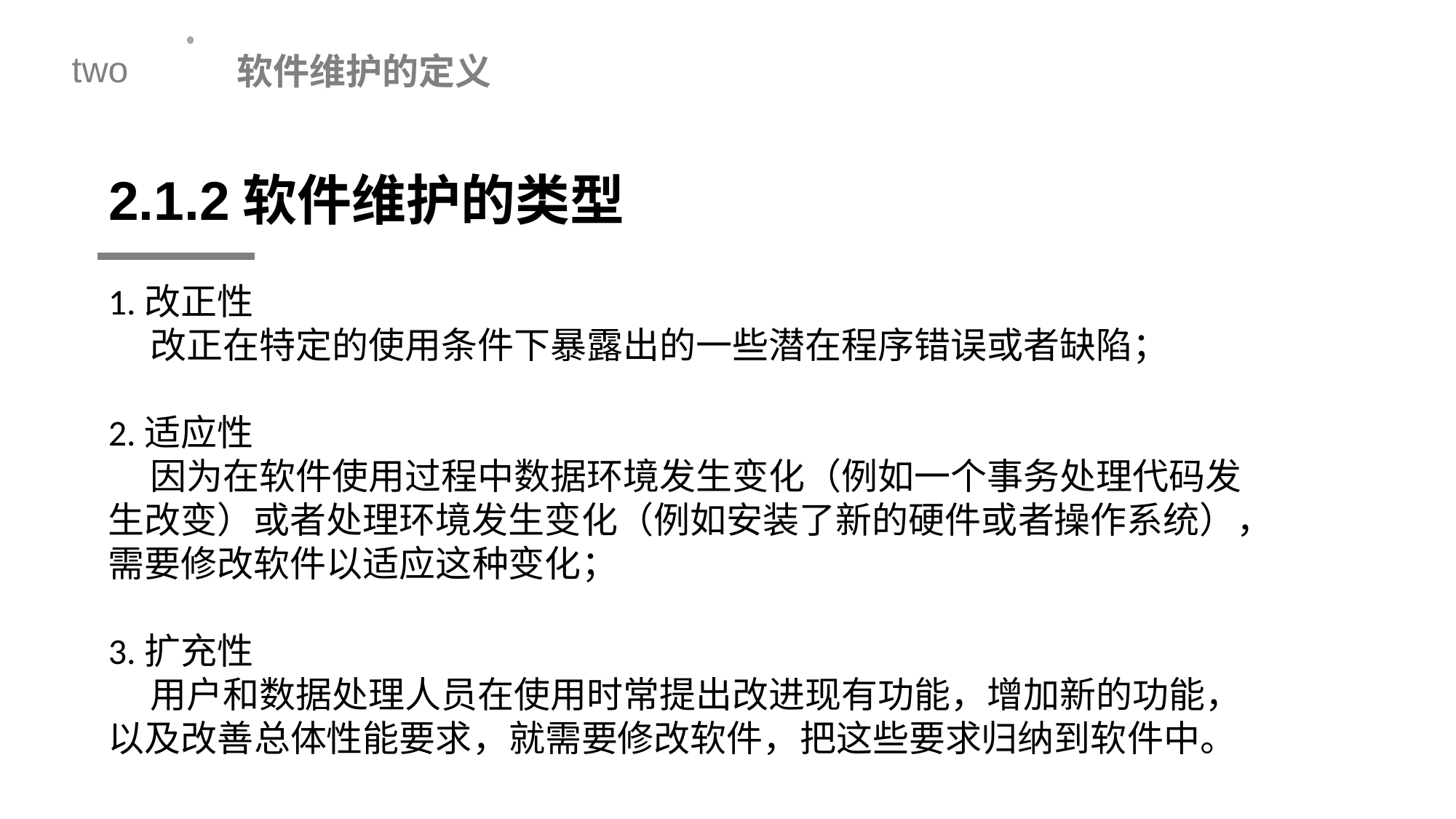

软件维护的定义

two
2.1.2软件维护的类型
1.改正性
    改正在特定的使用条件下暴露出的一些潜在程序错误或者缺陷；

2.适应性
    因为在软件使用过程中数据环境发生变化（例如一个事务处理代码发生改变）或者处理环境发生变化（例如安装了新的硬件或者操作系统），需要修改软件以适应这种变化；

3.扩充性
    用户和数据处理人员在使用时常提出改进现有功能，增加新的功能，以及改善总体性能要求，就需要修改软件，把这些要求归纳到软件中。